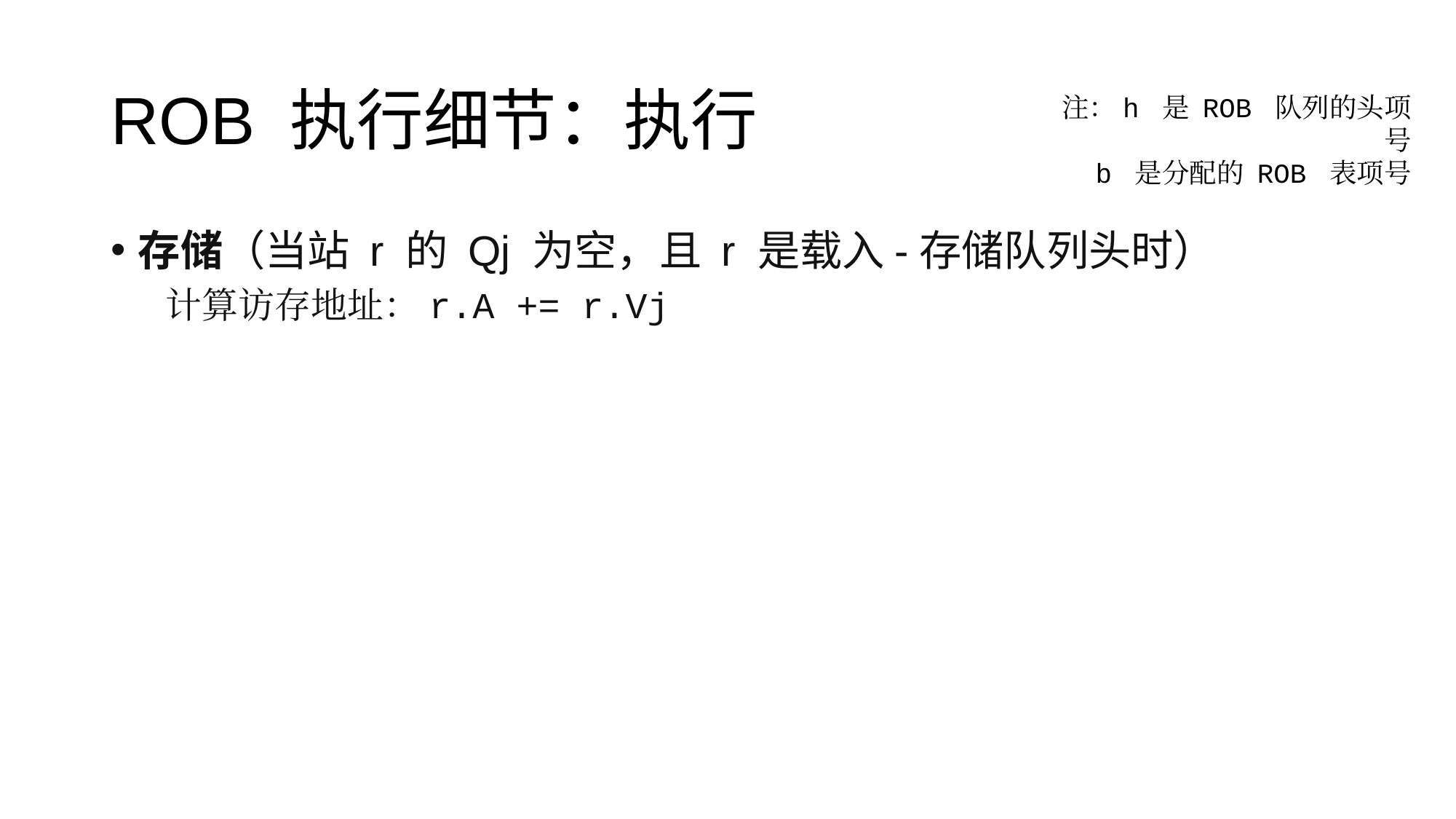

# ROB 执行细节：执行
注：h 是 ROB 队列的头项号
b 是分配的 ROB 表项号
存储（当站 r 的 Qj 为空，且 r 是载入-存储队列头时）
计算访存地址：r.A += r.Vj